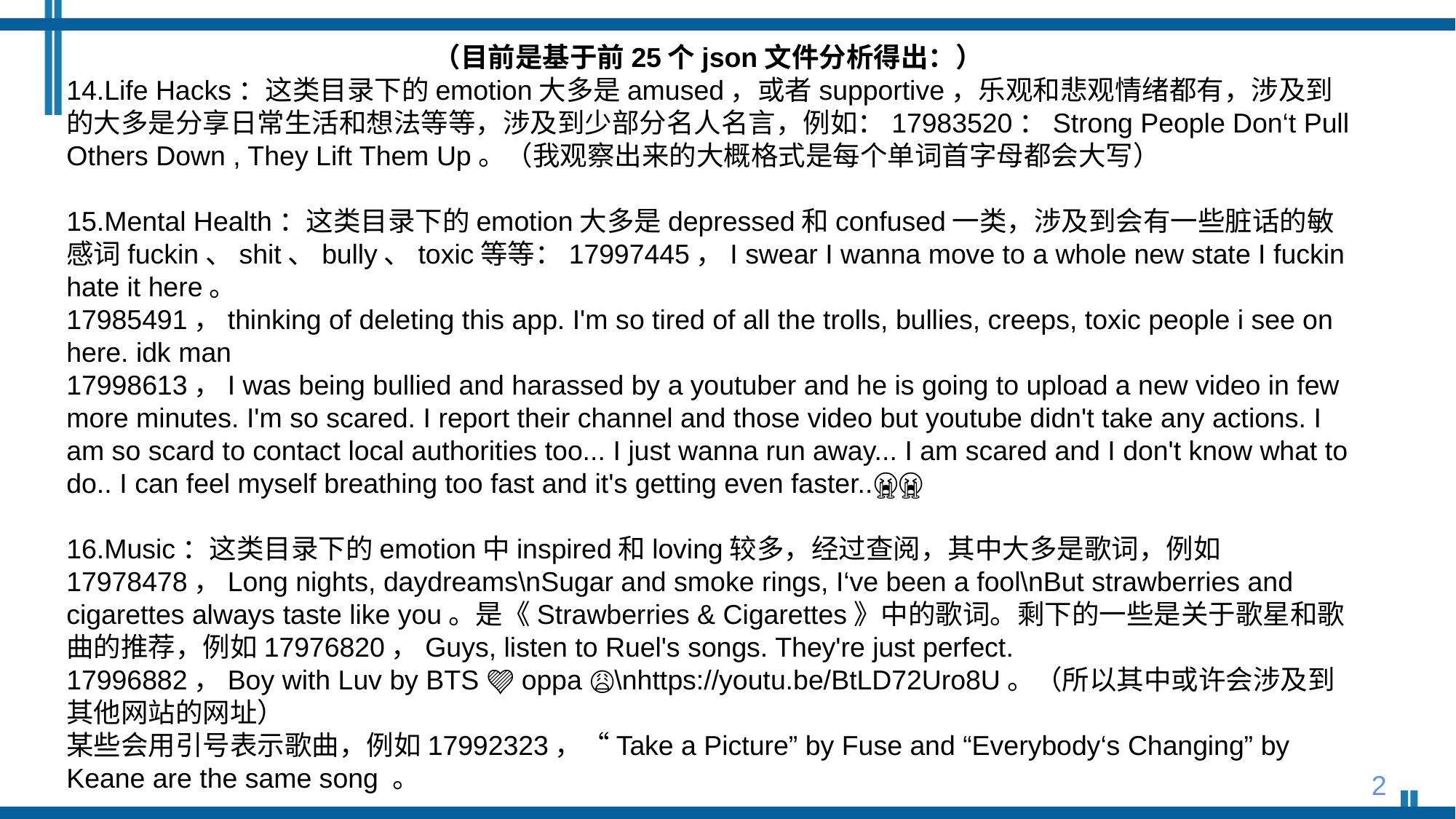

（目前是基于前25个json文件分析得出：）
14.Life Hacks：这类目录下的emotion大多是amused，或者supportive，乐观和悲观情绪都有，涉及到的大多是分享日常生活和想法等等，涉及到少部分名人名言，例如：17983520：Strong People Don‘t Pull Others Down , They Lift Them Up。（我观察出来的大概格式是每个单词首字母都会大写）

15.Mental Health：这类目录下的emotion大多是depressed和confused一类，涉及到会有一些脏话的敏感词fuckin、shit、bully、toxic等等：17997445，I swear I wanna move to a whole new state I fuckin hate it here。
17985491，thinking of deleting this app. I'm so tired of all the trolls, bullies, creeps, toxic people i see on here. idk man
17998613，I was being bullied and harassed by a youtuber and he is going to upload a new video in few more minutes. I'm so scared. I report their channel and those video but youtube didn't take any actions. I am so scard to contact local authorities too... I just wanna run away... I am scared and I don't know what to do.. I can feel myself breathing too fast and it's getting even faster..😭😭

16.Music：这类目录下的emotion中inspired和loving较多，经过查阅，其中大多是歌词，例如17978478，Long nights, daydreams\nSugar and smoke rings, I‘ve been a fool\nBut strawberries and cigarettes always taste like you。是《Strawberries & Cigarettes》中的歌词。剩下的一些是关于歌星和歌曲的推荐，例如17976820，Guys, listen to Ruel's songs. They're just perfect.
17996882，Boy with Luv by BTS 💜 oppa 😩\nhttps://youtu.be/BtLD72Uro8U。（所以其中或许会涉及到其他网站的网址）
某些会用引号表示歌曲，例如17992323，“Take a Picture” by Fuse and “Everybody‘s Changing” by Keane are the same song 。
2